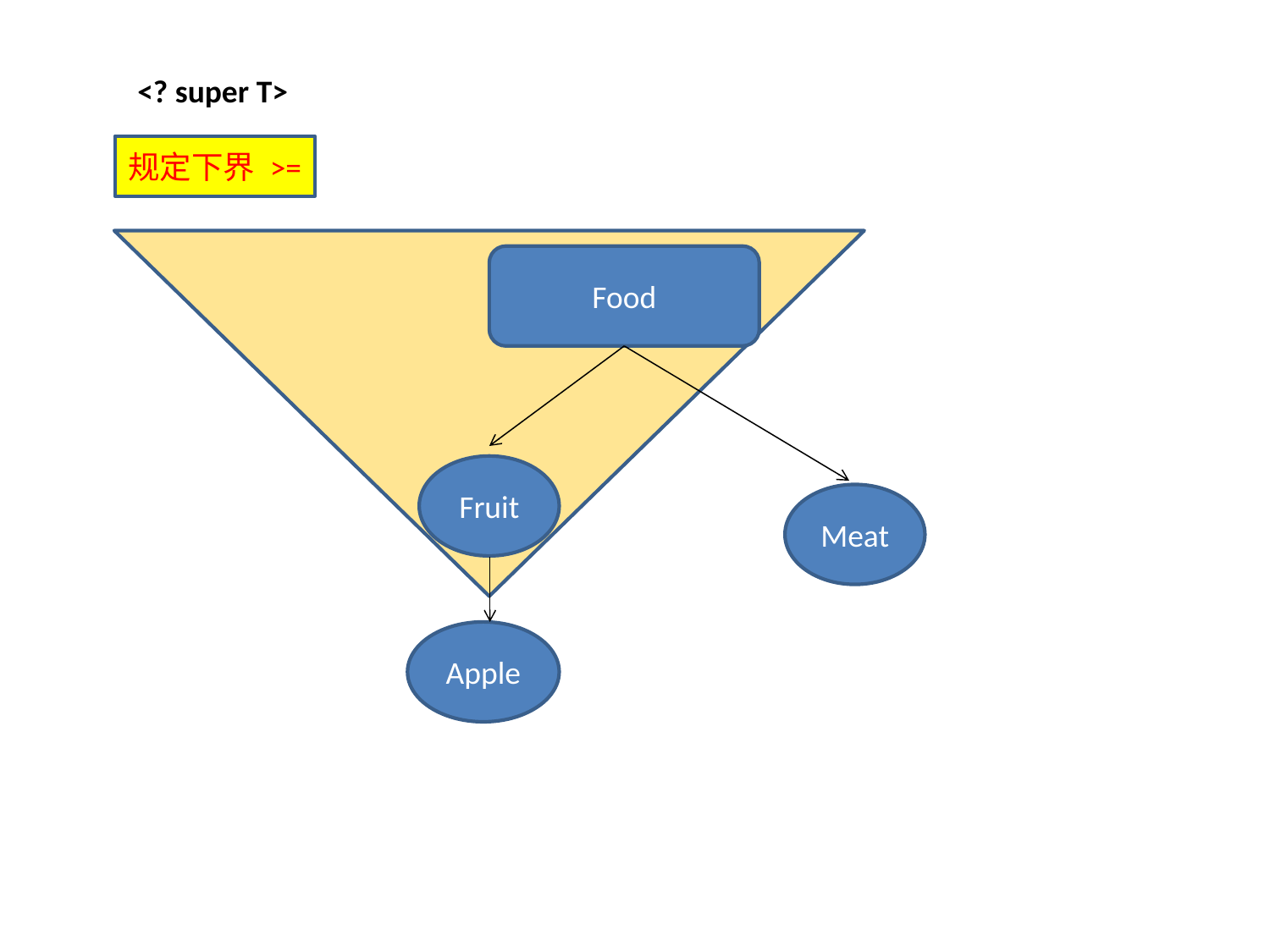

<? super T>
规定下界 >=

Food
Fruit
Meat
Apple